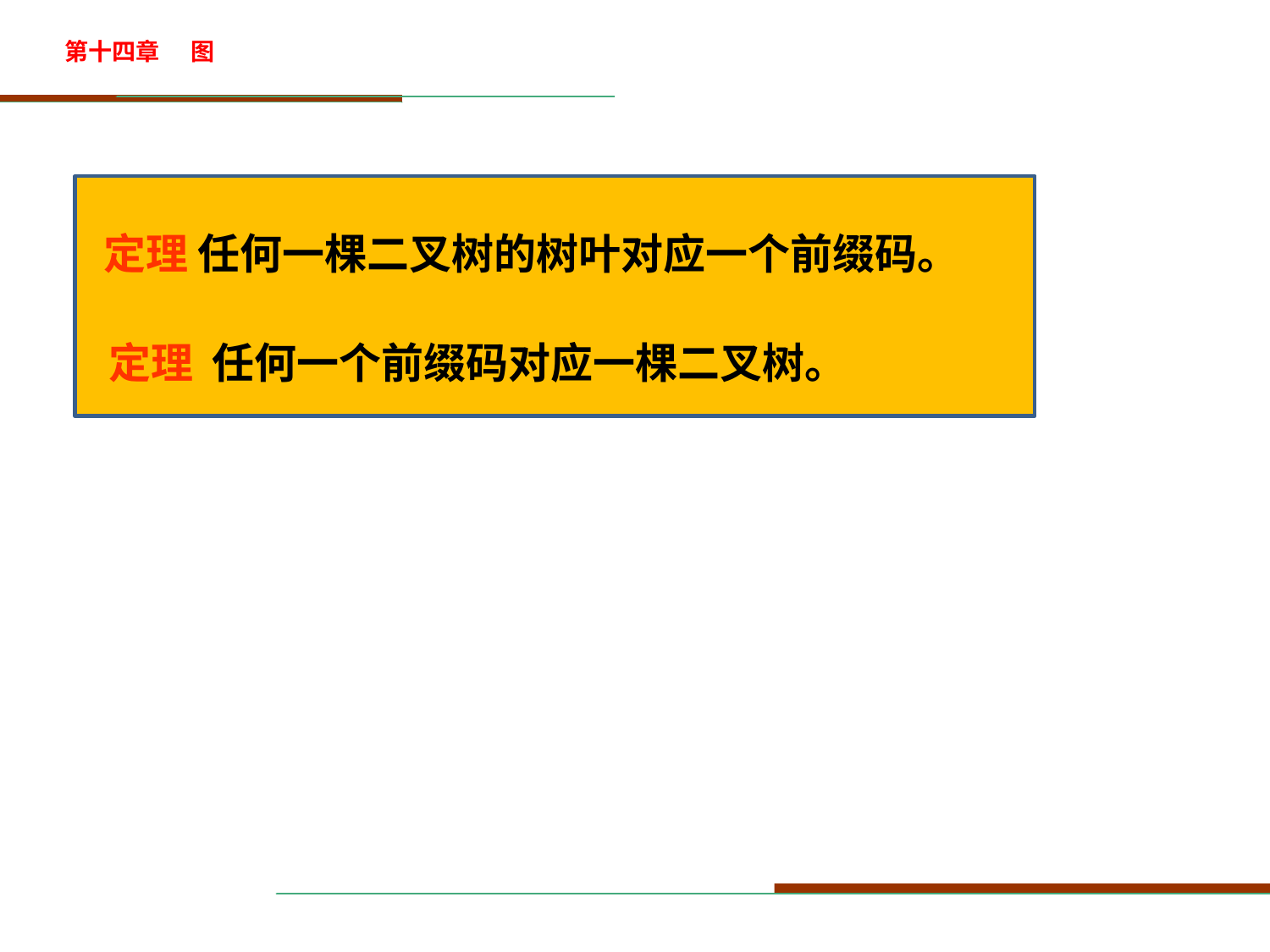

定理 任何一棵二叉树的树叶对应一个前缀码。
定理  任何一个前缀码对应一棵二叉树。